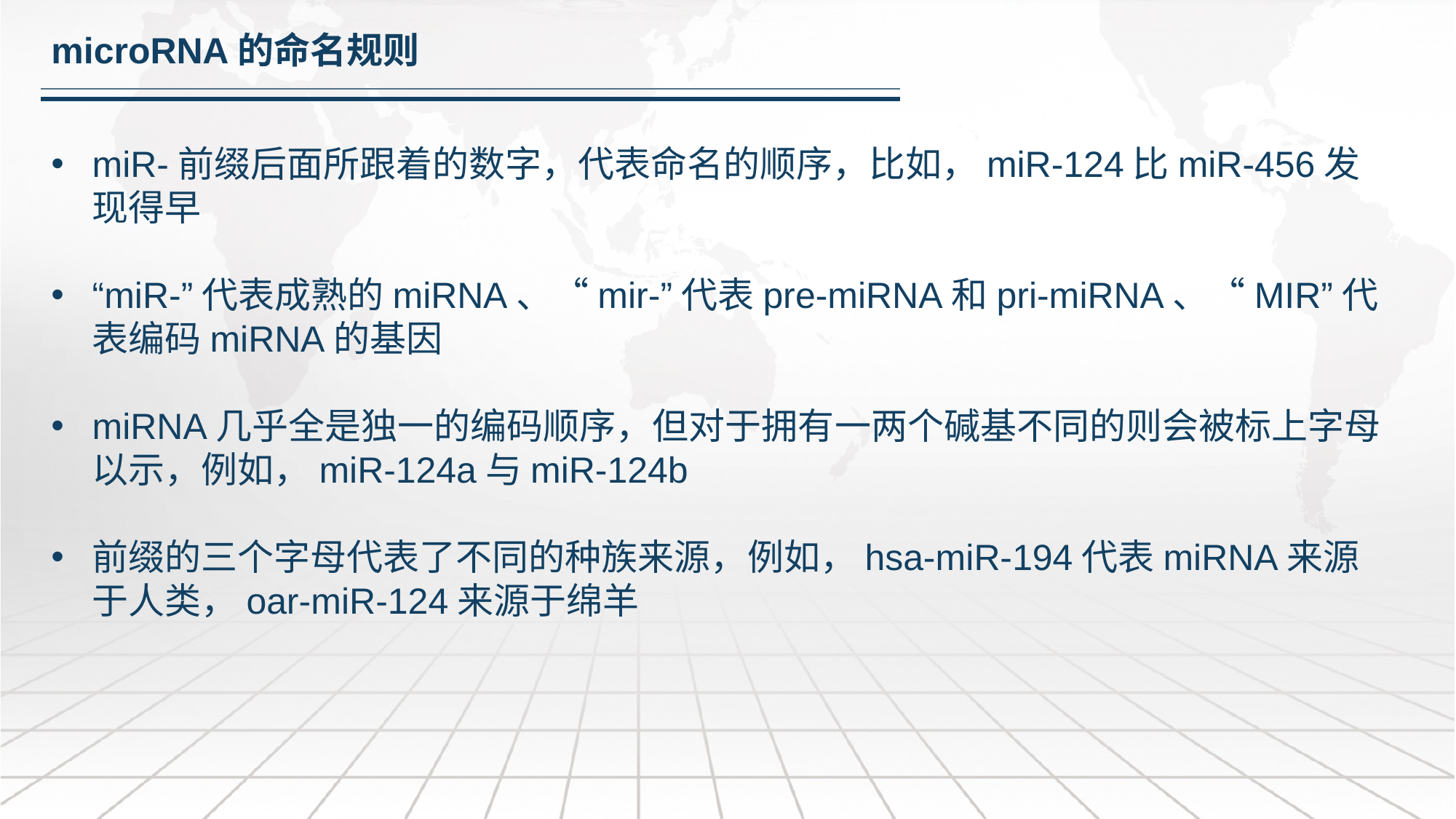

microRNA的命名规则
miR-前缀后面所跟着的数字，代表命名的顺序，比如，miR-124比miR-456发现得早

“miR-”代表成熟的miRNA、“mir-”代表pre-miRNA和pri-miRNA、“MIR”代表编码miRNA的基因

miRNA几乎全是独一的编码顺序，但对于拥有一两个碱基不同的则会被标上字母以示，例如，miR-124a与miR-124b

前缀的三个字母代表了不同的种族来源，例如，hsa-miR-194代表miRNA来源于人类，oar-miR-124来源于绵羊